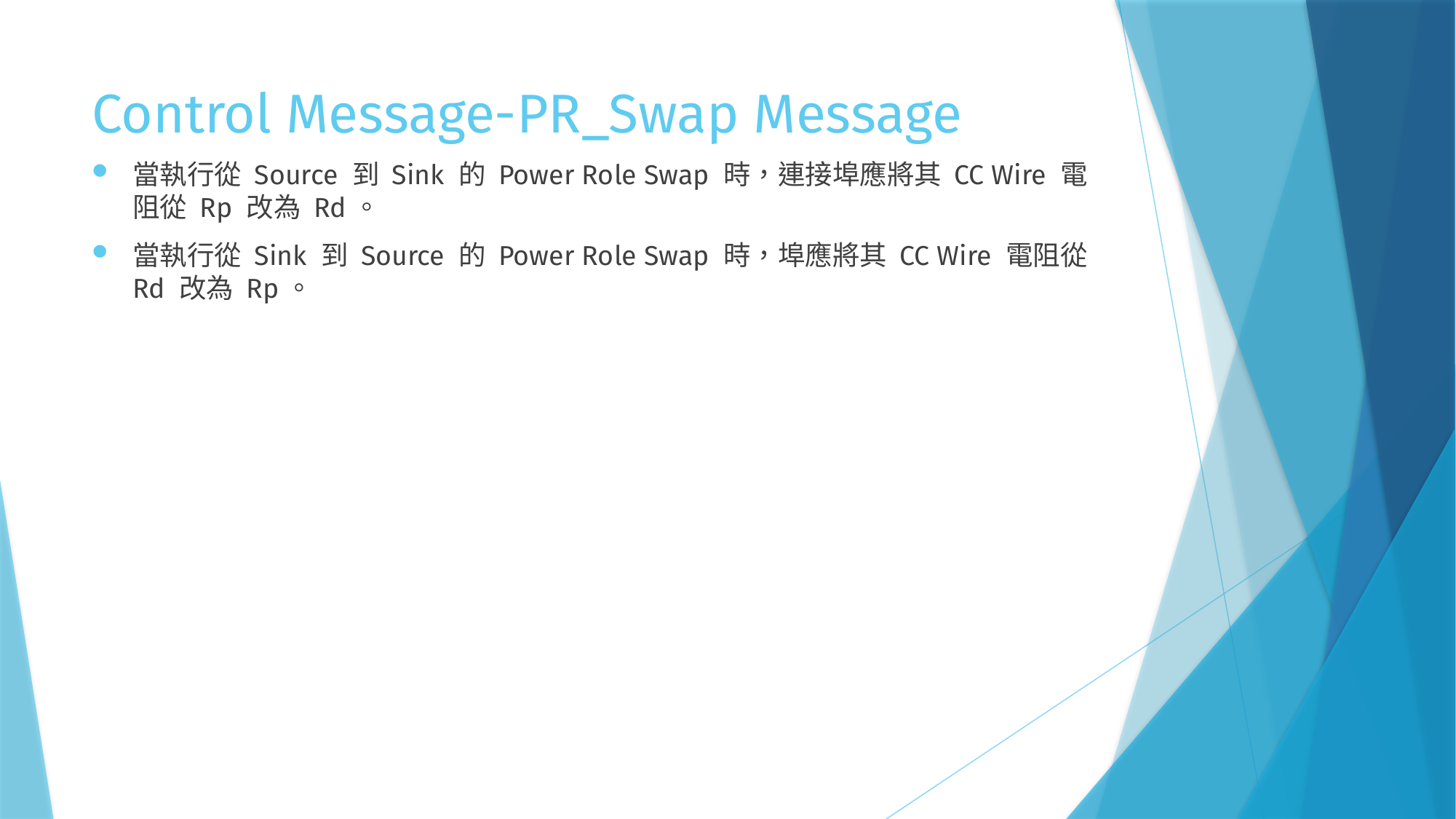

# Control Message-PR_Swap Message
當執行從 Source 到 Sink 的 Power Role Swap 時，連接埠應將其 CC Wire 電阻從 Rp 改為 Rd。
當執行從 Sink 到 Source 的 Power Role Swap 時，埠應將其 CC Wire 電阻從 Rd 改為 Rp。